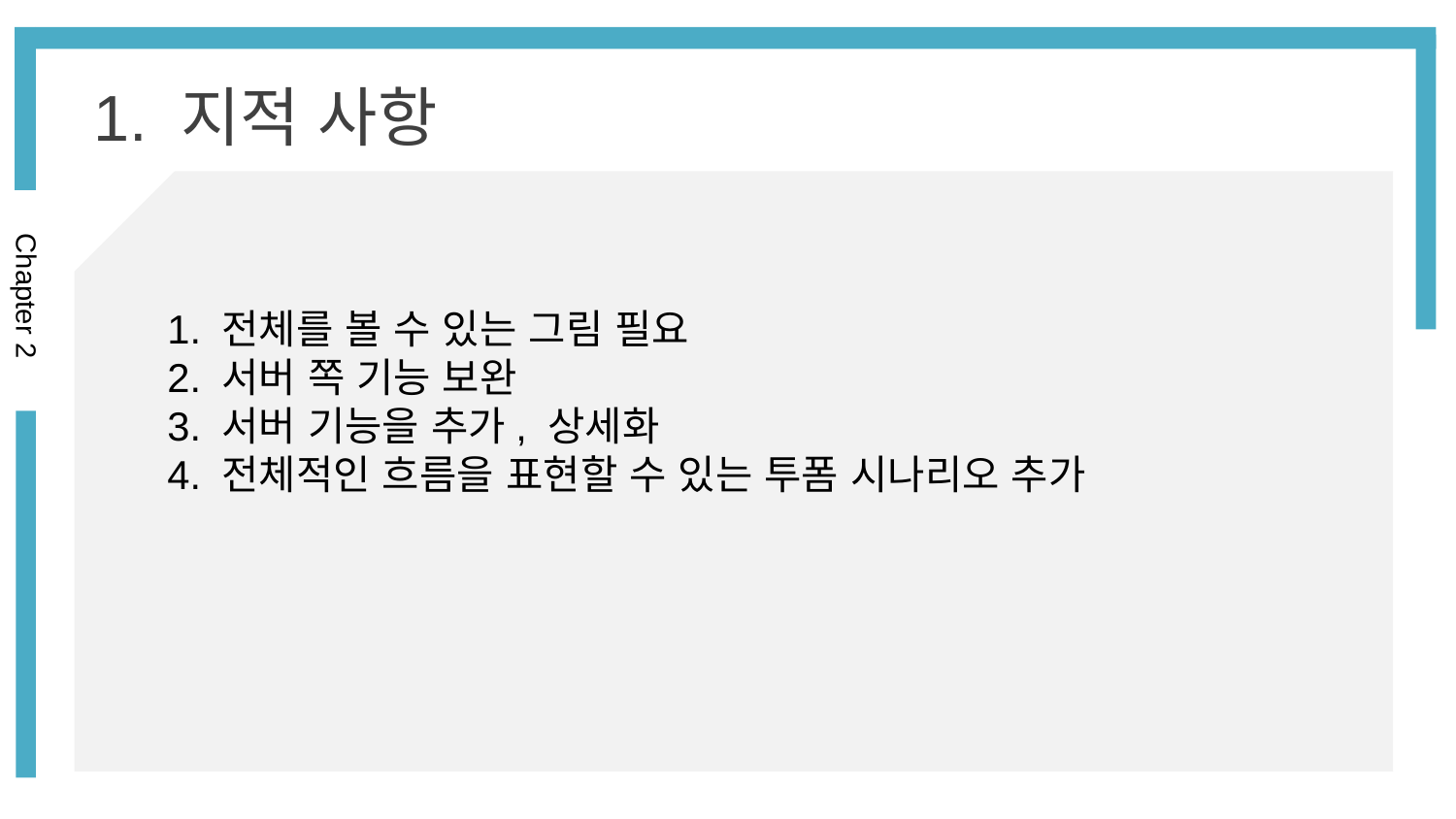

1. 지적 사항

Chapter 2
1. 전체를 볼 수 있는 그림 필요
2. 서버 쪽 기능 보완
3. 서버 기능을 추가, 상세화
4. 전체적인 흐름을 표현할 수 있는 투폼 시나리오 추가